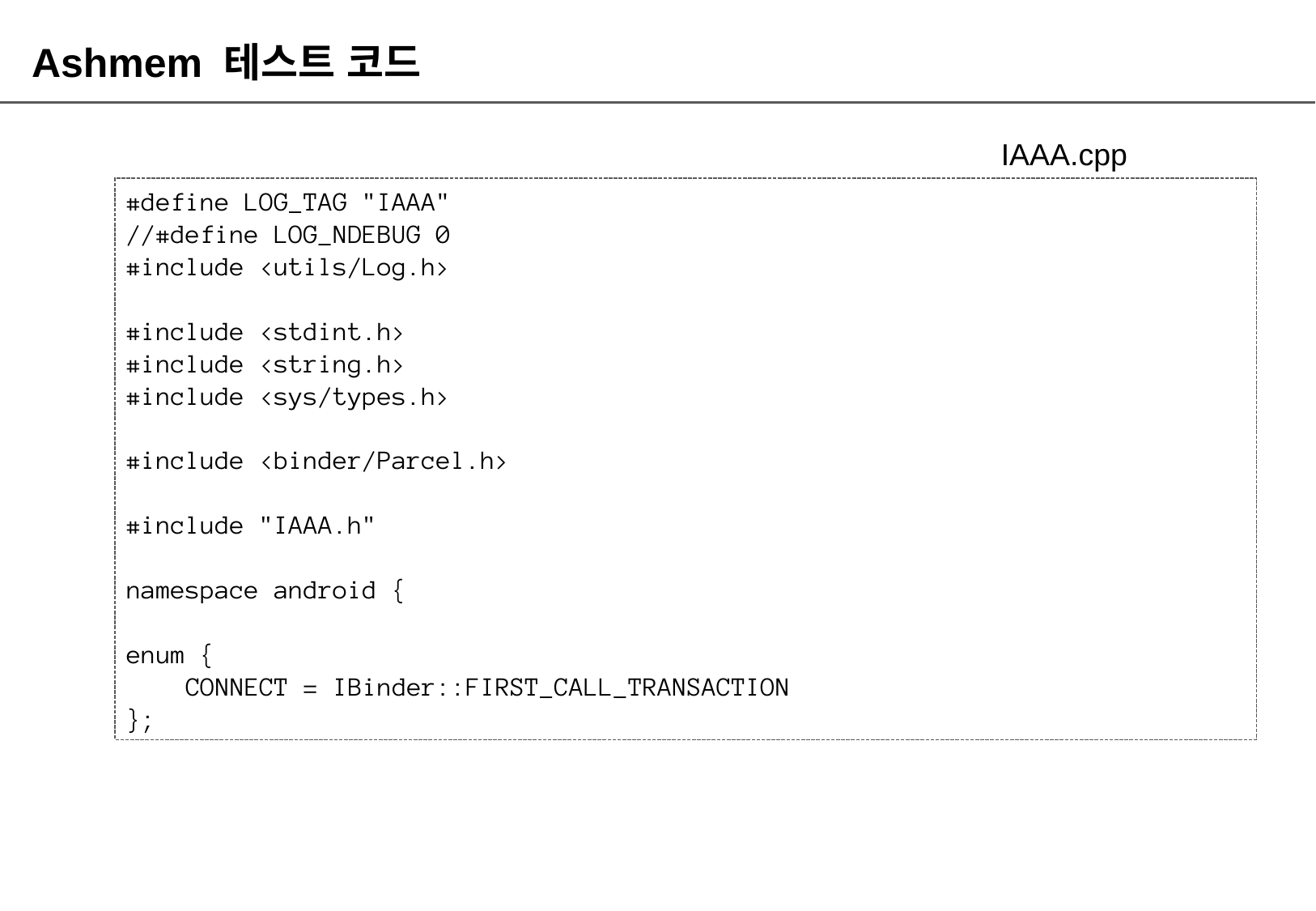

# Ashmem 테스트 코드
IAAA.cpp
#define LOG_TAG "IAAA"
//#define LOG_NDEBUG 0
#include <utils/Log.h>

#include <stdint.h>
#include <string.h>
#include <sys/types.h>

#include <binder/Parcel.h>

#include "IAAA.h"

namespace android {

enum {
    CONNECT = IBinder::FIRST_CALL_TRANSACTION
};